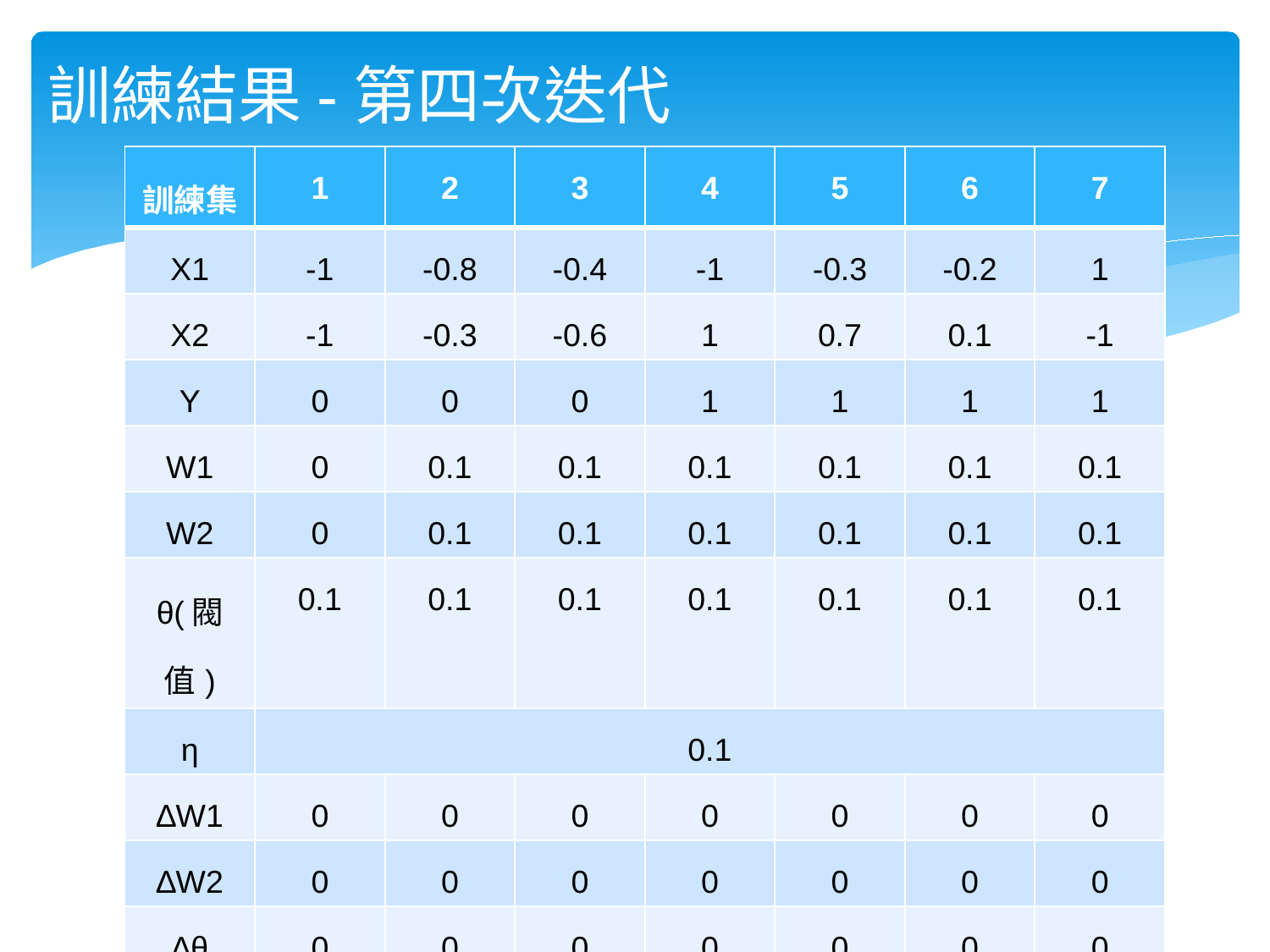

# 訓練結果-第四次迭代
| 訓練集 | 1 | 2 | 3 | 4 | 5 | 6 | 7 |
| --- | --- | --- | --- | --- | --- | --- | --- |
| X1 | -1 | -0.8 | -0.4 | -1 | -0.3 | -0.2 | 1 |
| X2 | -1 | -0.3 | -0.6 | 1 | 0.7 | 0.1 | -1 |
| Y | 0 | 0 | 0 | 1 | 1 | 1 | 1 |
| W1 | 0 | 0.1 | 0.1 | 0.1 | 0.1 | 0.1 | 0.1 |
| W2 | 0 | 0.1 | 0.1 | 0.1 | 0.1 | 0.1 | 0.1 |
| θ(閥值) | 0.1 | 0.1 | 0.1 | 0.1 | 0.1 | 0.1 | 0.1 |
| η | 0.1 |  |  |  |  |  |  |
| ∆W1 | 0 | 0 | 0 | 0 | 0 | 0 | 0 |
| ∆W2 | 0 | 0 | 0 | 0 | 0 | 0 | 0 |
| ∆θ | 0 | 0 | 0 | 0 | 0 | 0 | 0 |